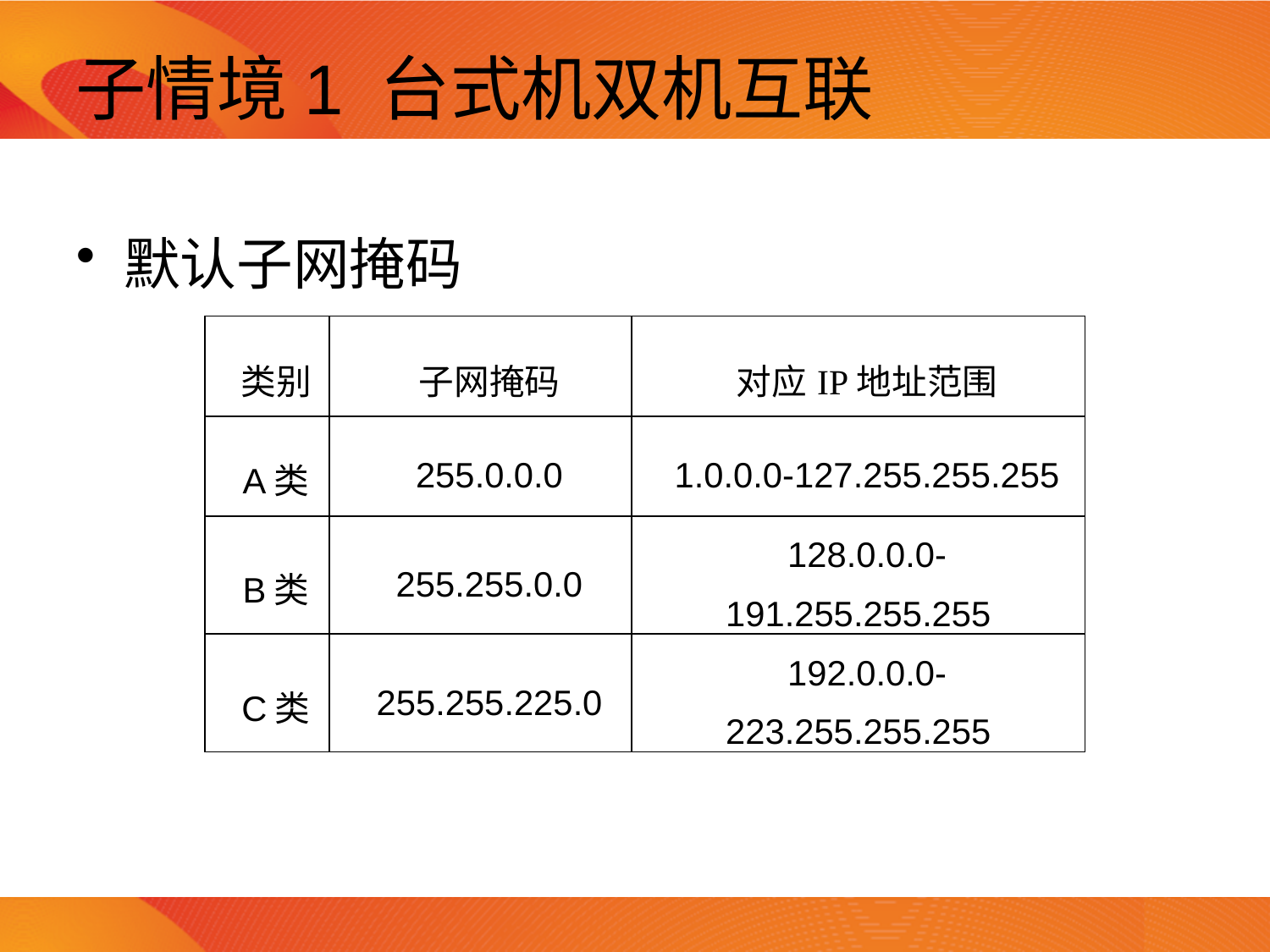

# 子情境1 台式机双机互联
默认子网掩码

| 类别 | 子网掩码 | 对应IP地址范围 |
| --- | --- | --- |
| A类 | 255.0.0.0 | 1.0.0.0-127.255.255.255 |
| B类 | 255.255.0.0 | 128.0.0.0-191.255.255.255 |
| C类 | 255.255.225.0 | 192.0.0.0-223.255.255.255 |